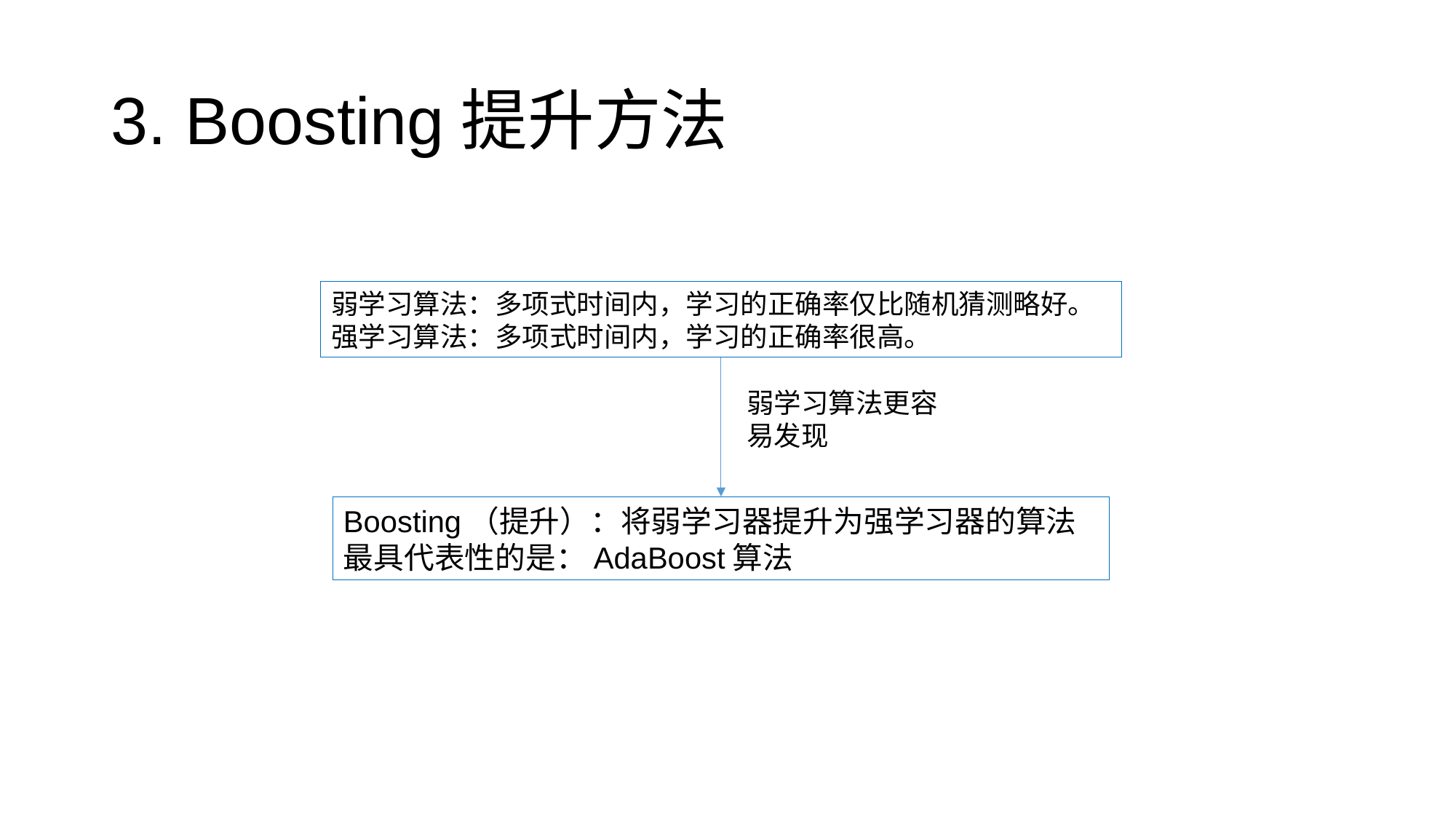

# 3. Boosting提升方法
弱学习算法：多项式时间内，学习的正确率仅比随机猜测略好。
强学习算法：多项式时间内，学习的正确率很高。
弱学习算法更容易发现
Boosting（提升）：将弱学习器提升为强学习器的算法
最具代表性的是：AdaBoost算法